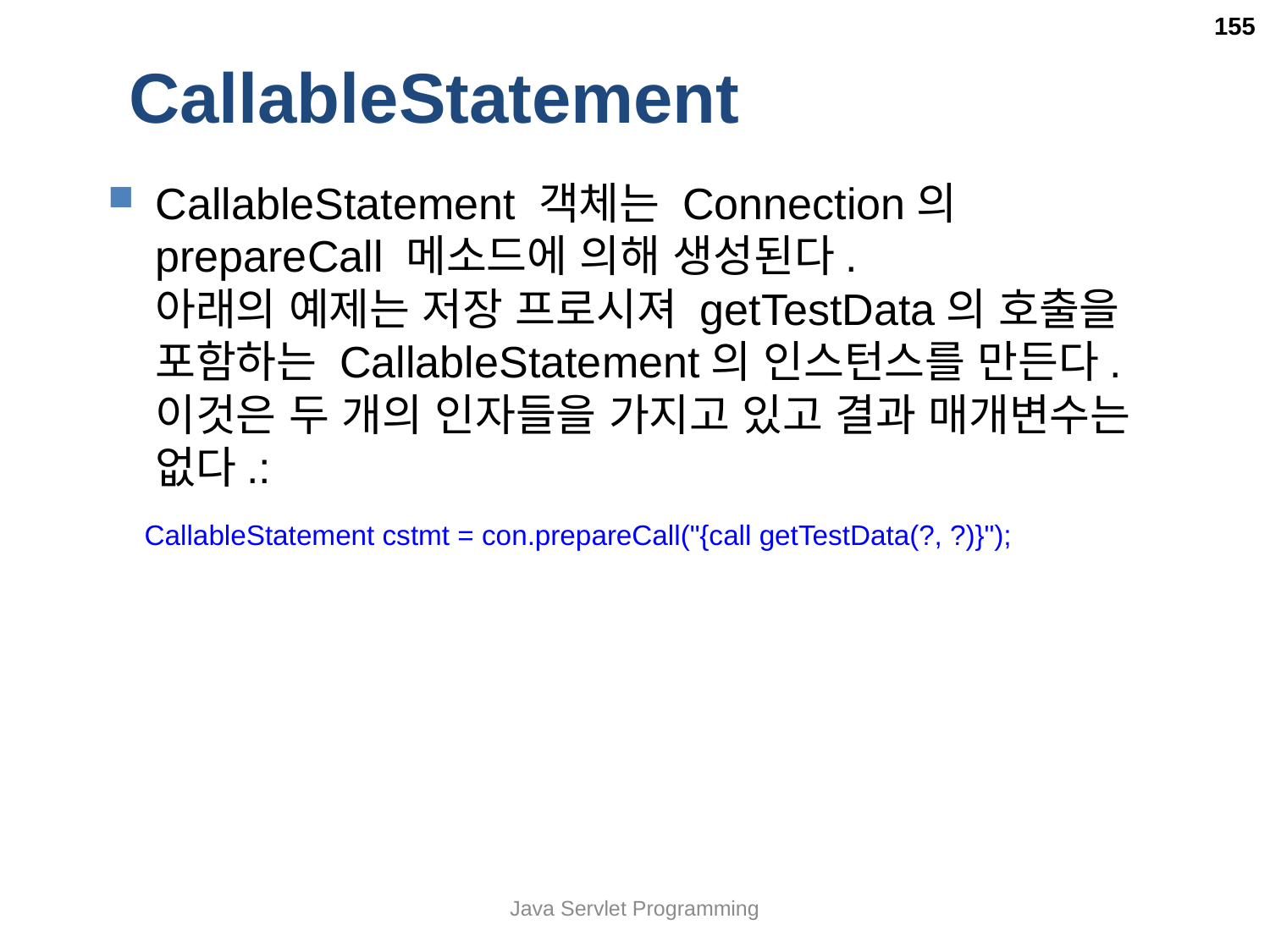

155
CallableStatement
CallableStatement 객체는 Connection의 prepareCall 메소드에 의해 생성된다.
아래의 예제는 저장 프로시져 getTestData의 호출을 포함하는 CallableStatement의 인스턴스를 만든다.
이것은 두 개의 인자들을 가지고 있고 결과 매개변수는 없다.:
   CallableStatement cstmt = con.prepareCall("{call getTestData(?, ?)}");
Java Servlet Programming